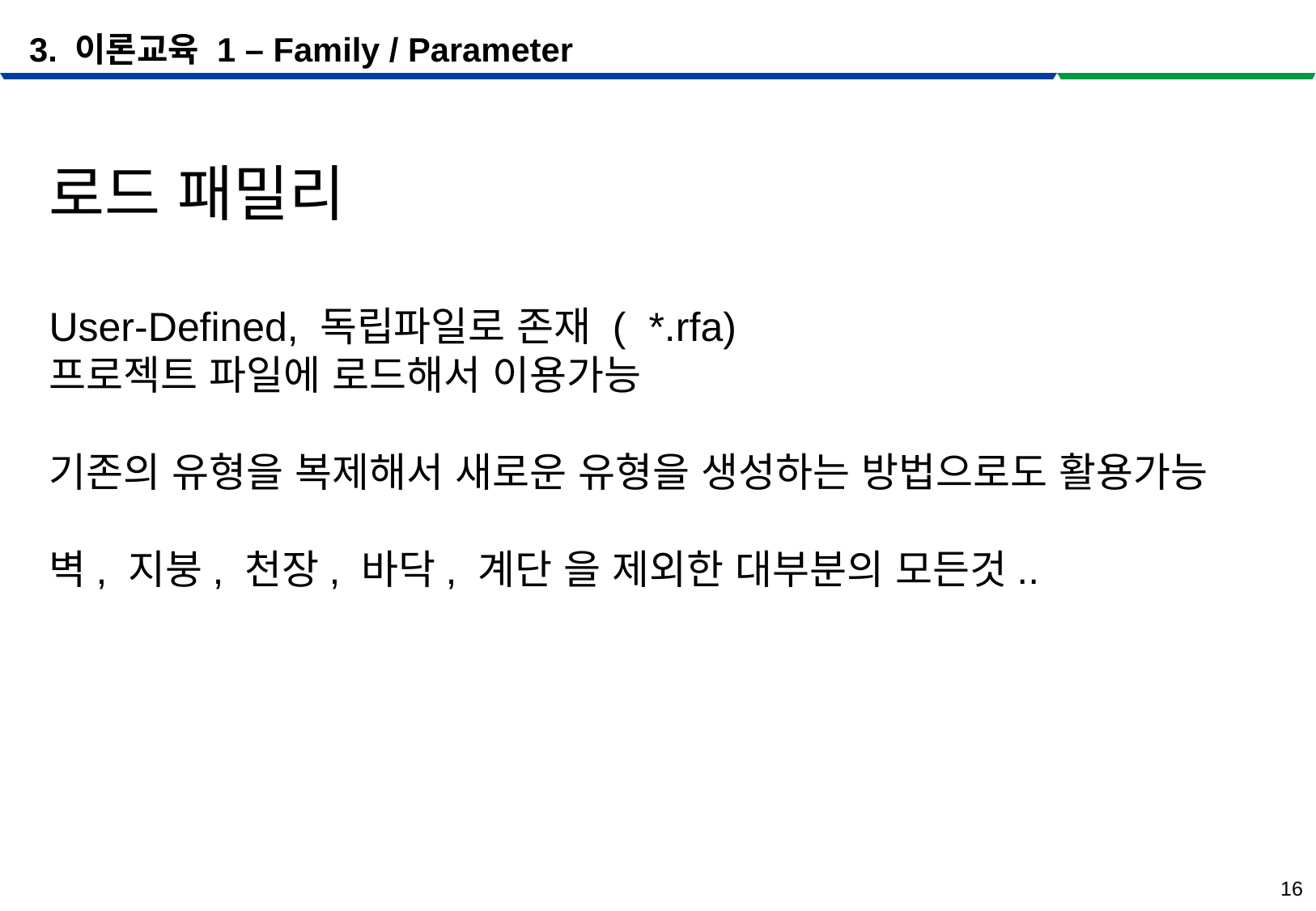

# 3. 이론교육 1 – Family / Parameter
로드 패밀리

User-Defined, 독립파일로 존재 (  *.rfa)
프로젝트 파일에 로드해서 이용가능

기존의 유형을 복제해서 새로운 유형을 생성하는 방법으로도 활용가능

벽, 지붕, 천장, 바닥, 계단 을 제외한 대부분의 모든것..